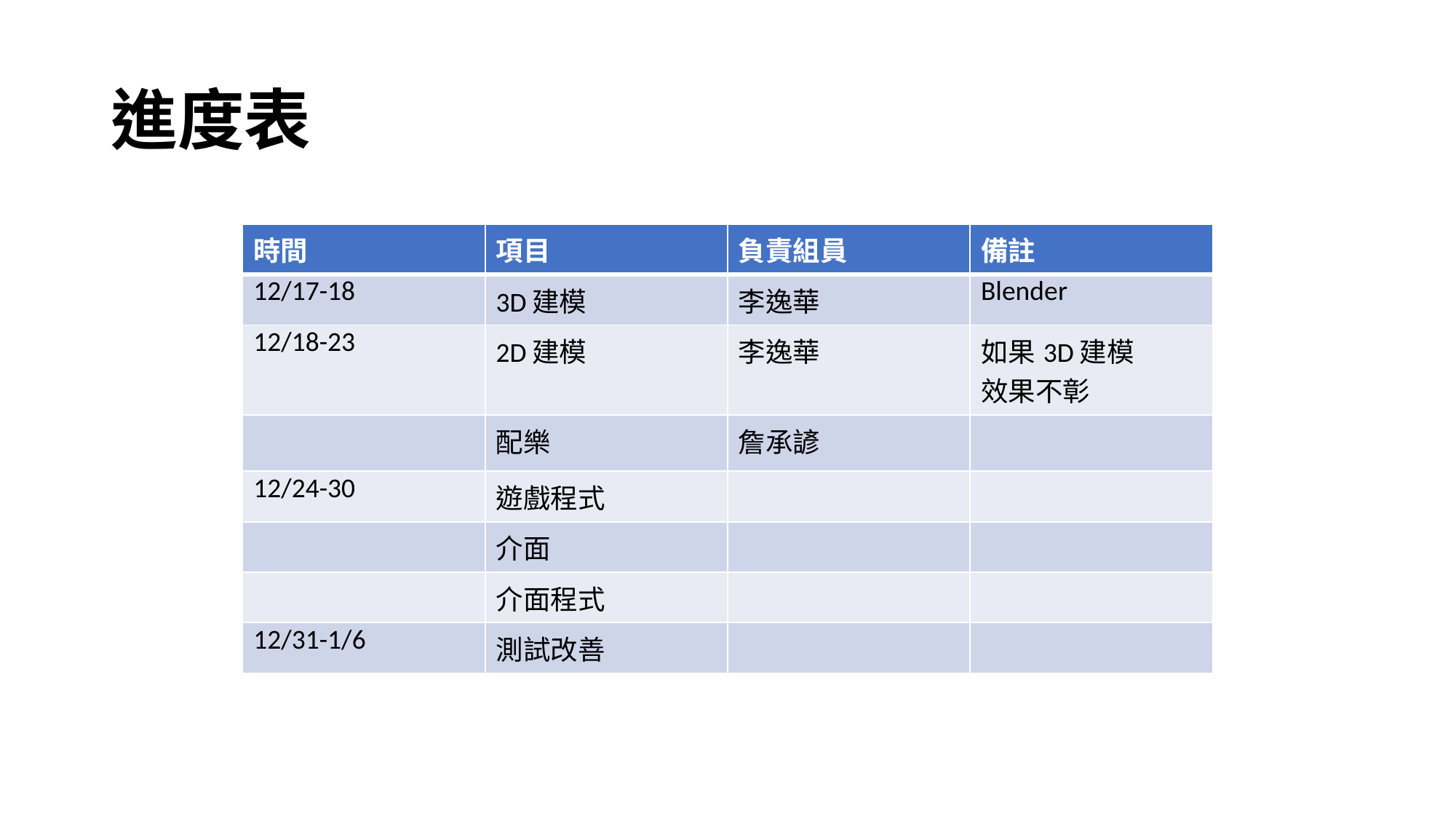

# 進度表
| 時間 | 項目 | 負責組員 | 備註 |
| --- | --- | --- | --- |
| 12/17-18 | 3D建模 | 李逸華 | Blender |
| 12/18-23 | 2D建模 | 李逸華 | 如果3D建模 效果不彰 |
|  | 配樂 | 詹承諺 |  |
| 12/24-30 | 遊戲程式 |  |  |
|  | 介面 |  |  |
|  | 介面程式 |  |  |
| 12/31-1/6 | 測試改善 |  |  |